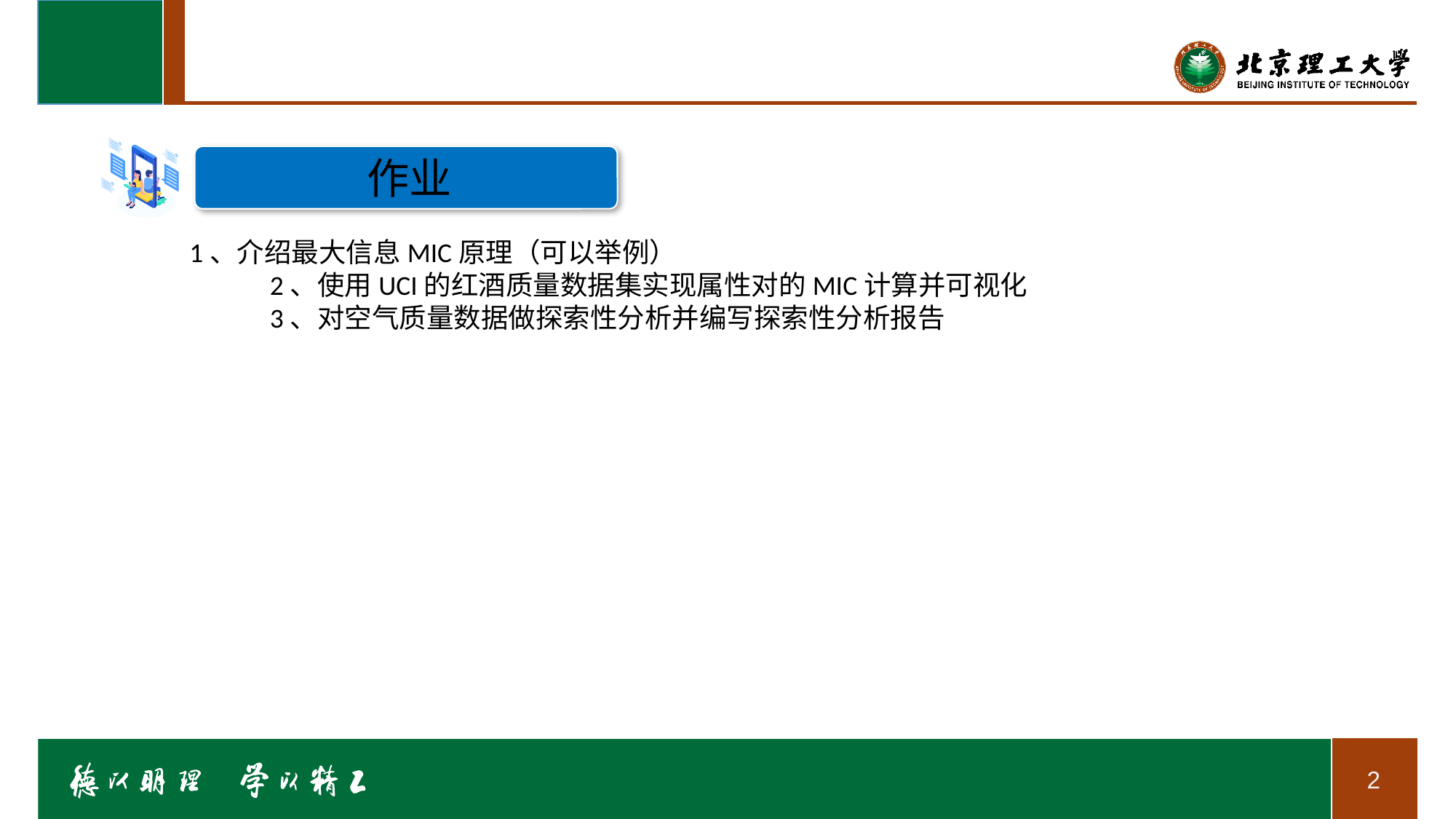

作业

1、介绍最大信息MIC原理（可以举例）
             2、使用UCI的红酒质量数据集实现属性对的MIC计算并可视化
             3、对空气质量数据做探索性分析并编写探索性分析报告